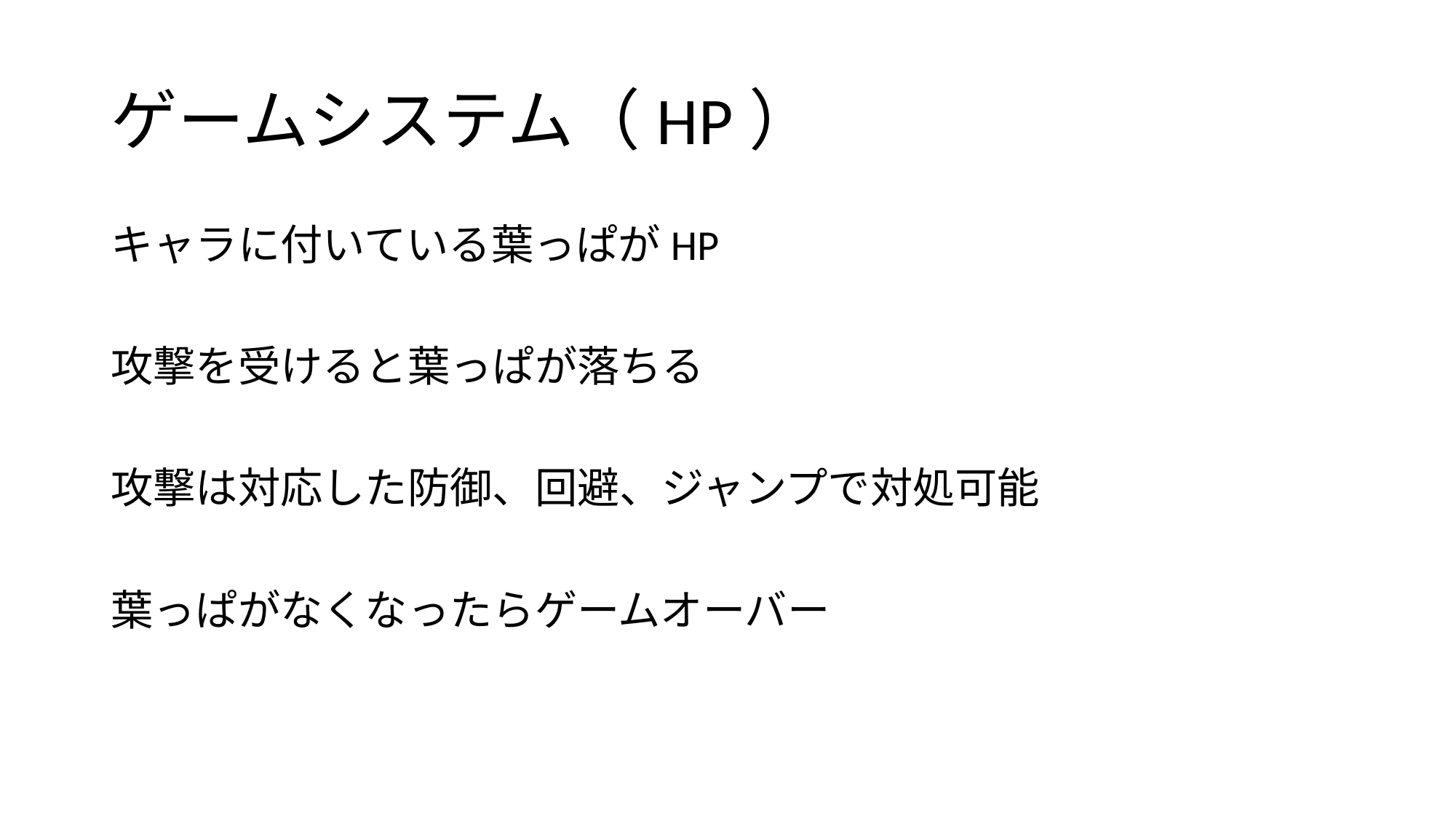

# ゲームシステム（HP）
キャラに付いている葉っぱがHP

攻撃を受けると葉っぱが落ちる

攻撃は対応した防御、回避、ジャンプで対処可能

葉っぱがなくなったらゲームオーバー